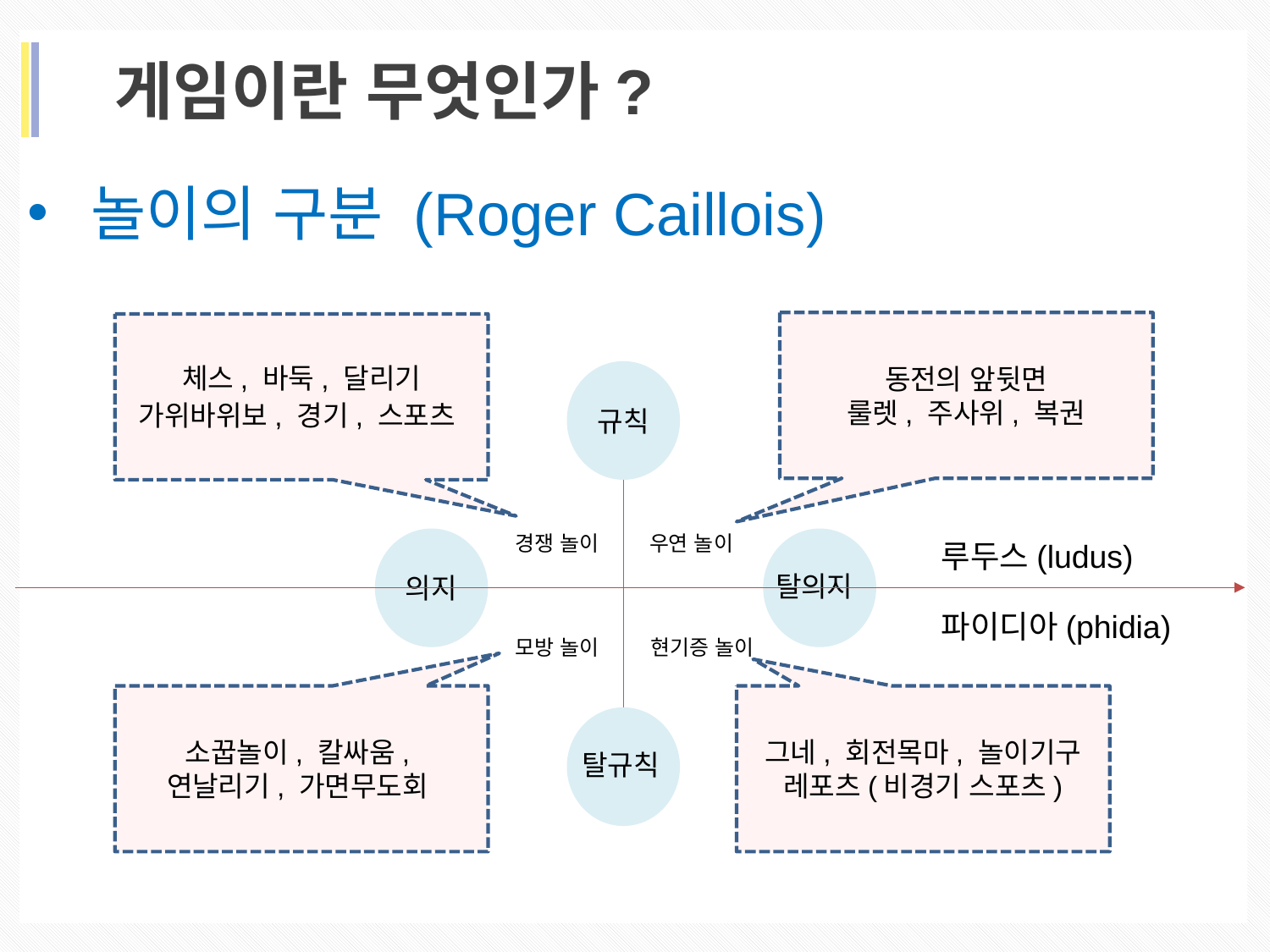

게임이란 무엇인가?
놀이의 구분 (Roger Caillois)
동전의 앞뒷면
룰렛, 주사위, 복권
체스, 바둑, 달리기
가위바위보, 경기, 스포츠
규칙
경쟁 놀이
우연 놀이
의지

탈의지
모방 놀이
현기증 놀이

탈규칙
루두스(ludus)
파이디아(phidia)
소꿉놀이, 칼싸움,
연날리기, 가면무도회
그네, 회전목마, 놀이기구
레포츠(비경기 스포츠)